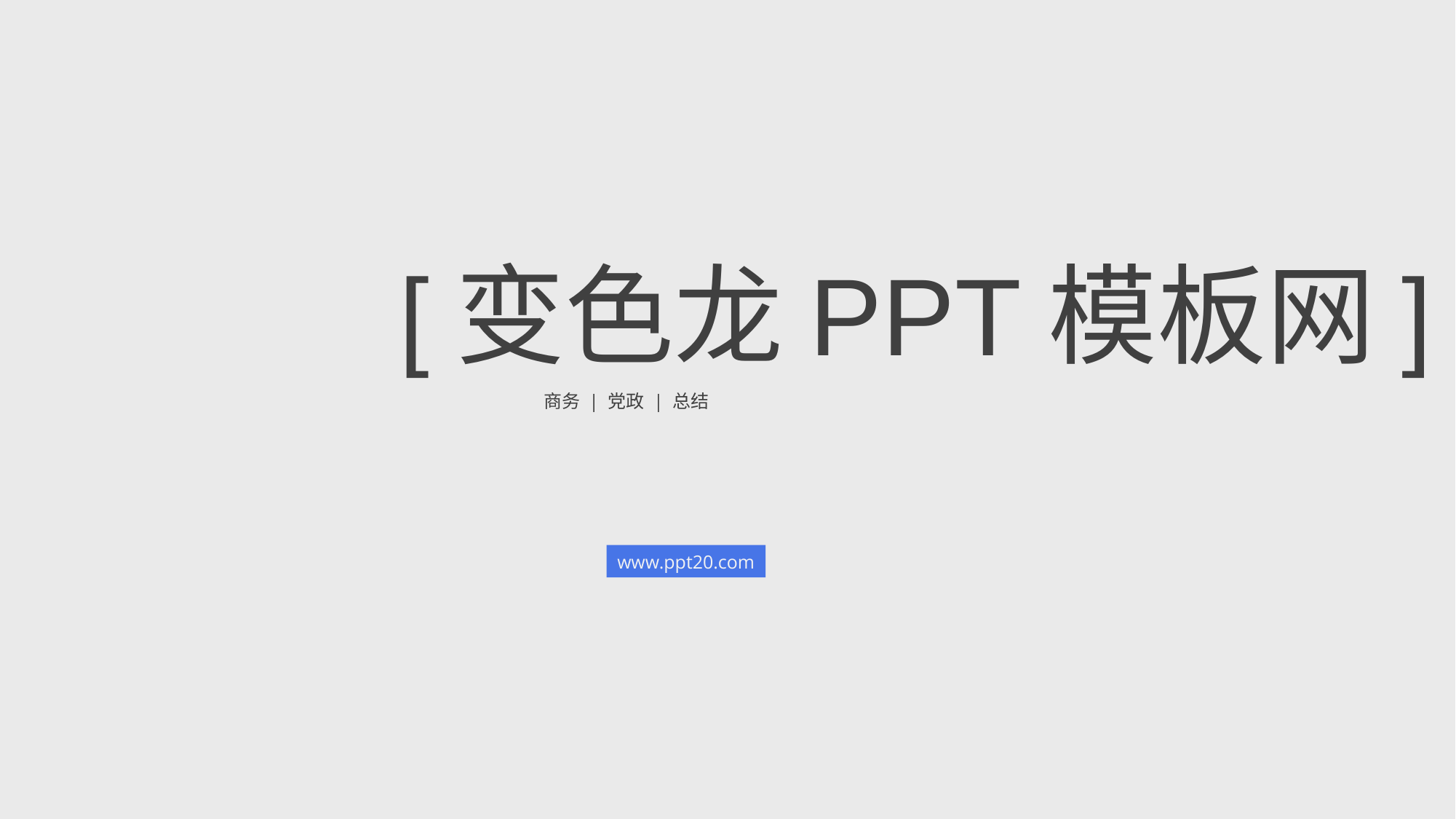

[变色龙PPT模板网]
商务 | 党政 | 总结
www.ppt20.com